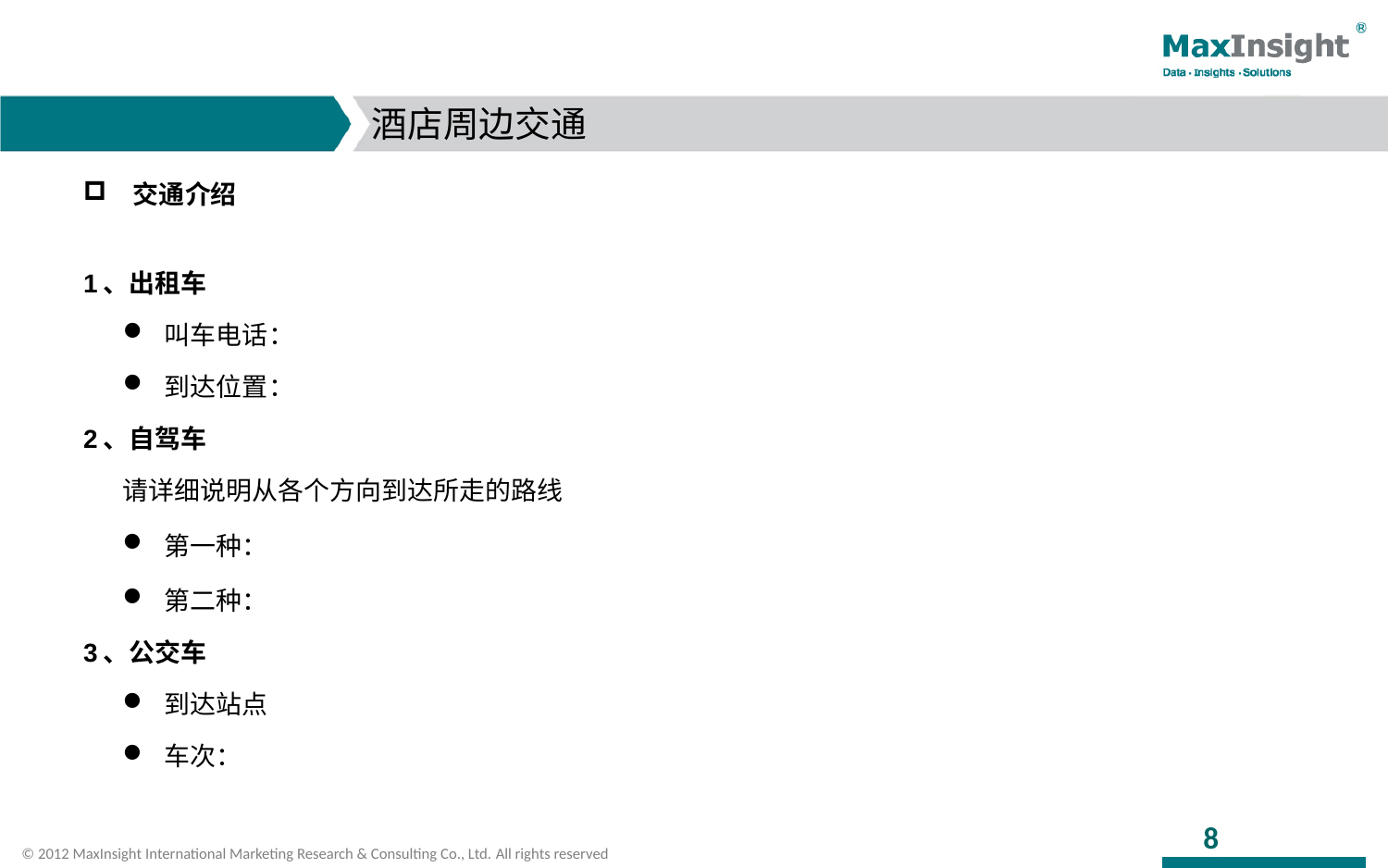

# 酒店周边交通
交通介绍

1、出租车
叫车电话：
到达位置：
2、自驾车
请详细说明从各个方向到达所走的路线
第一种：
第二种：
3、公交车
到达站点
车次：